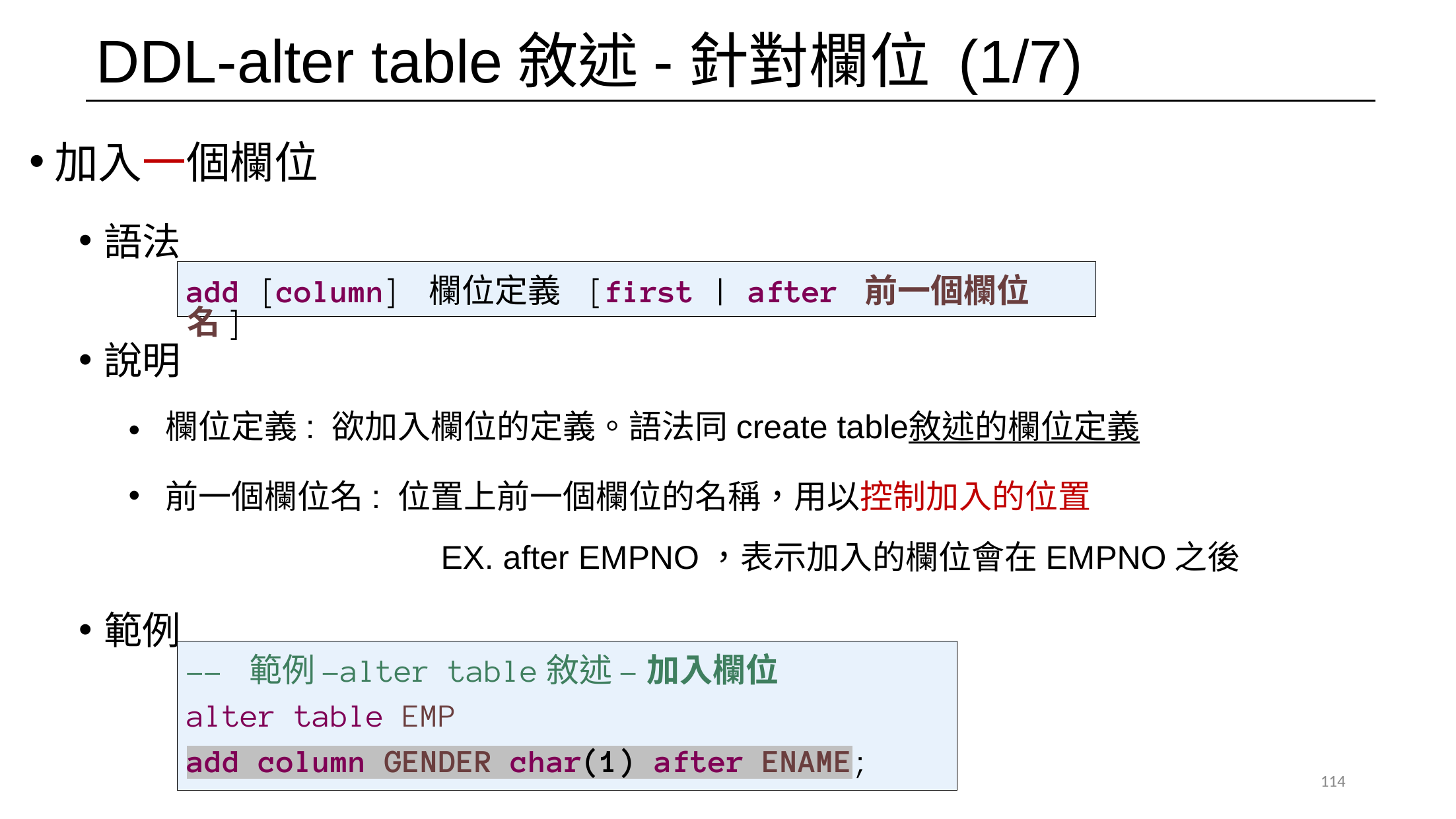

# DDL-alter table敘述-針對欄位 (1/7)
加入一個欄位
語法

說明
欄位定義: 欲加入欄位的定義。語法同create table敘述的欄位定義
前一個欄位名: 位置上前一個欄位的名稱，用以控制加入的位置
		       EX. after EMPNO，表示加入的欄位會在EMPNO之後
範例
add [column] 欄位定義 [first | after 前一個欄位名]
-- 範例-alter table敘述-加入欄位
alter table EMP
add column GENDER char(1) after ENAME;
114